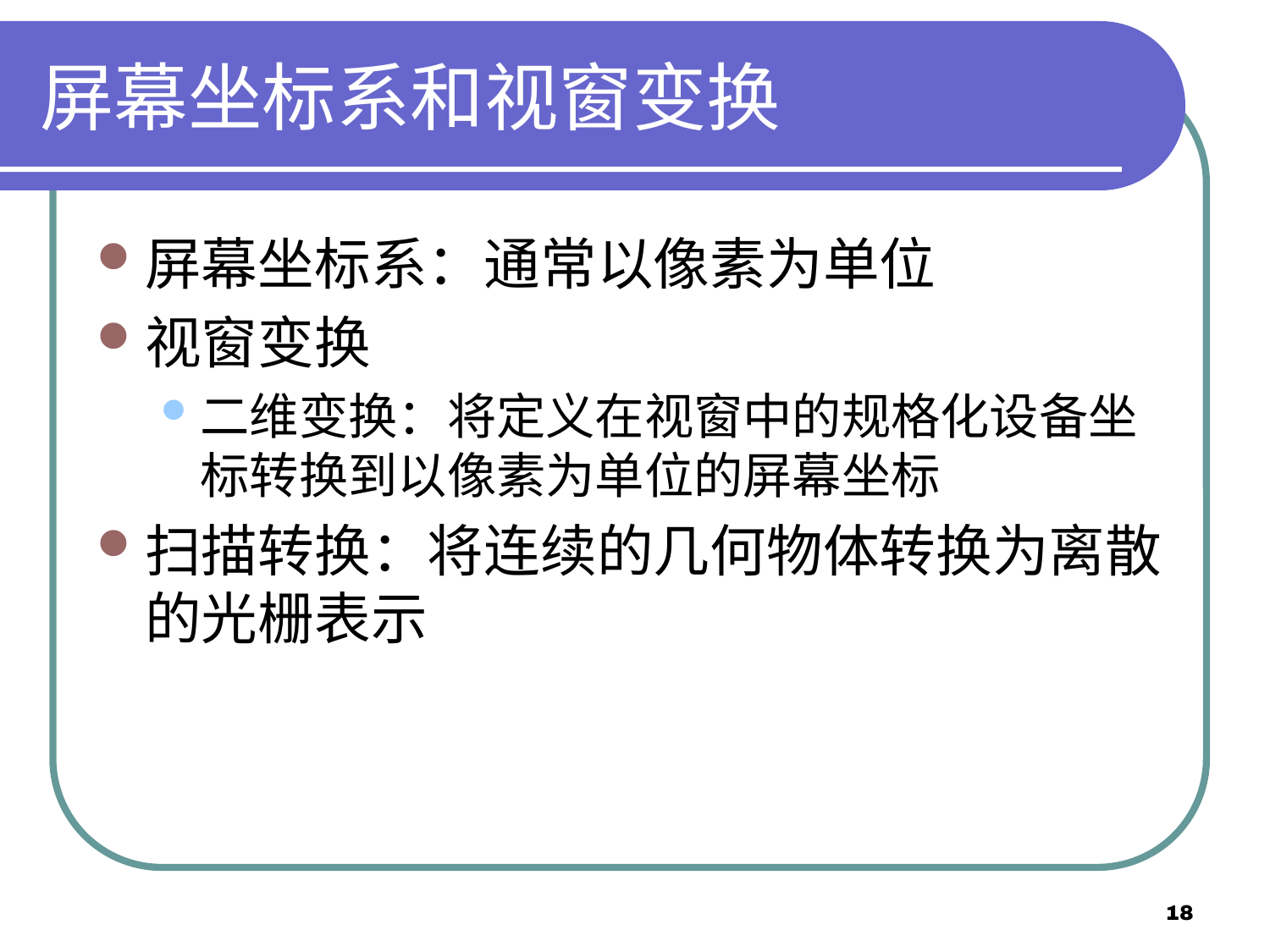

# 屏幕坐标系和视窗变换
屏幕坐标系：通常以像素为单位
视窗变换
二维变换：将定义在视窗中的规格化设备坐标转换到以像素为单位的屏幕坐标
扫描转换：将连续的几何物体转换为离散的光栅表示
18